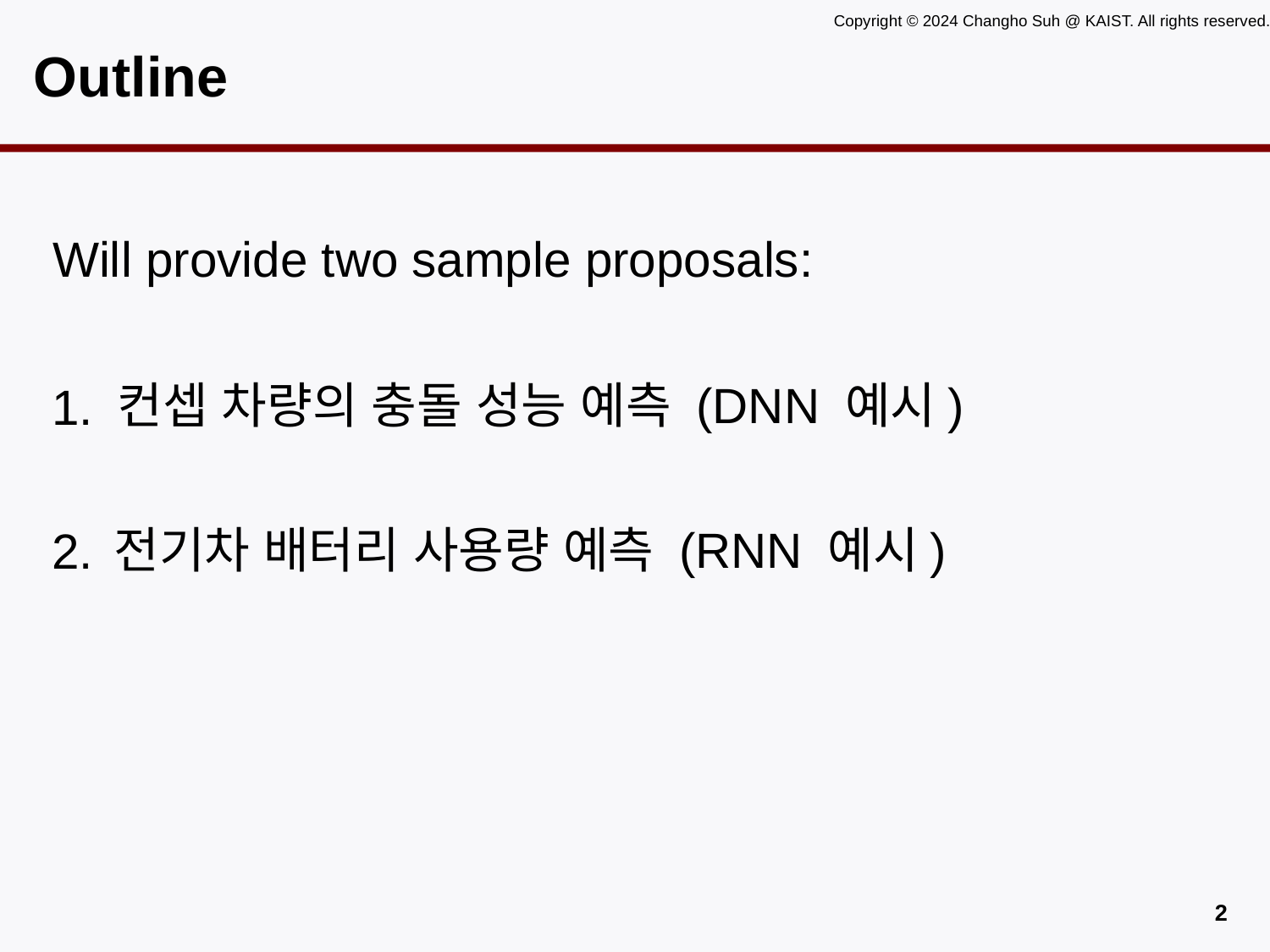

# Outline
Will provide two sample proposals:
컨셉 차량의 충돌 성능 예측 (DNN 예시)
1.
전기차 배터리 사용량 예측 (RNN 예시)
2.
2